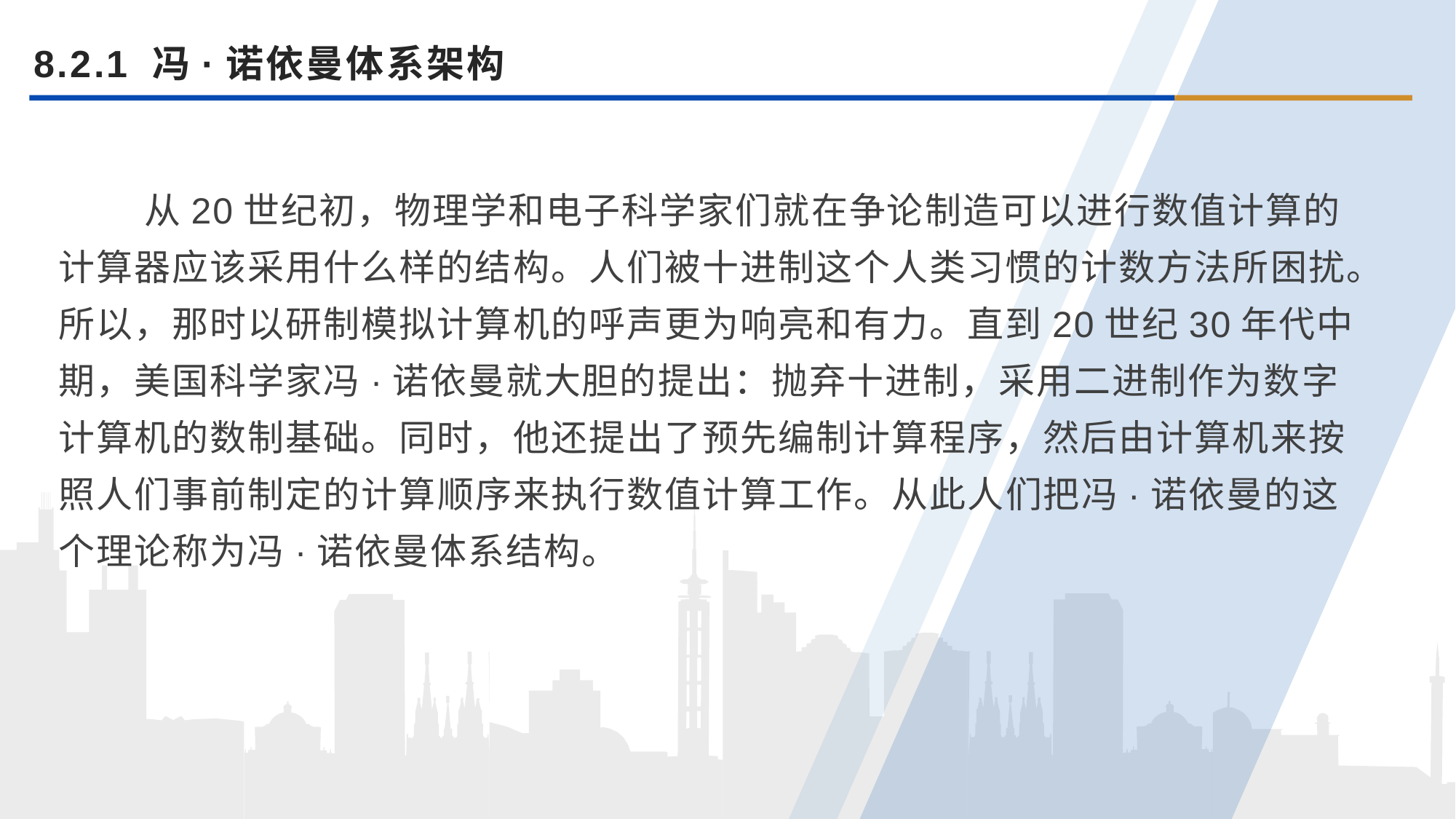

8.2.1 冯·诺依曼体系架构
从20世纪初，物理学和电子科学家们就在争论制造可以进行数值计算的计算器应该采用什么样的结构。人们被十进制这个人类习惯的计数方法所困扰。所以，那时以研制模拟计算机的呼声更为响亮和有力。直到20世纪30年代中期，美国科学家冯·诺依曼就大胆的提出：抛弃十进制，采用二进制作为数字计算机的数制基础。同时，他还提出了预先编制计算程序，然后由计算机来按照人们事前制定的计算顺序来执行数值计算工作。从此人们把冯·诺依曼的这个理论称为冯·诺依曼体系结构。